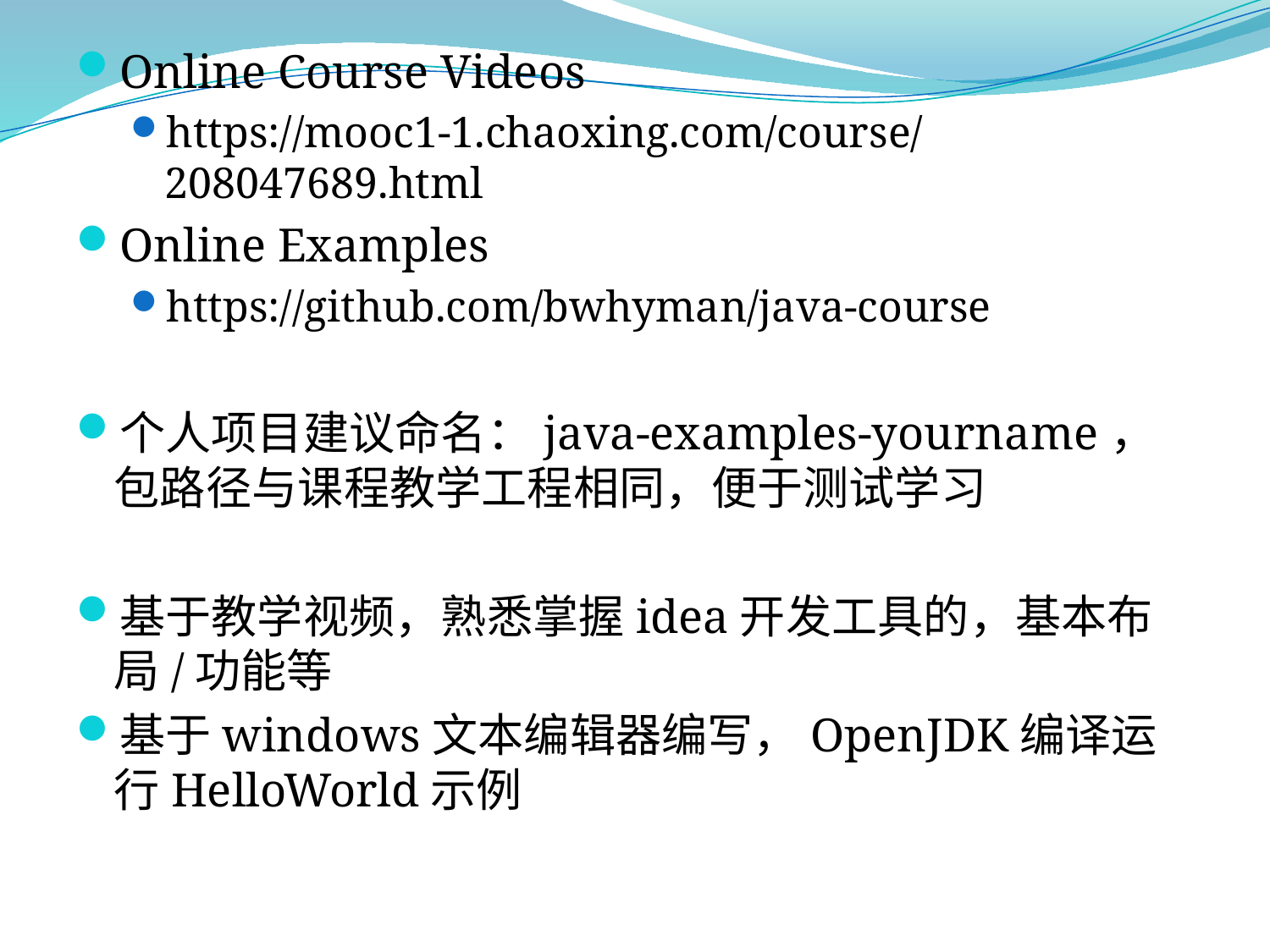

Online Course Videos
https://mooc1-1.chaoxing.com/course/208047689.html
Online Examples
https://github.com/bwhyman/java-course

个人项目建议命名：java-examples-yourname，包路径与课程教学工程相同，便于测试学习

基于教学视频，熟悉掌握idea开发工具的，基本布局/功能等
基于windows文本编辑器编写，OpenJDK编译运行HelloWorld示例
22